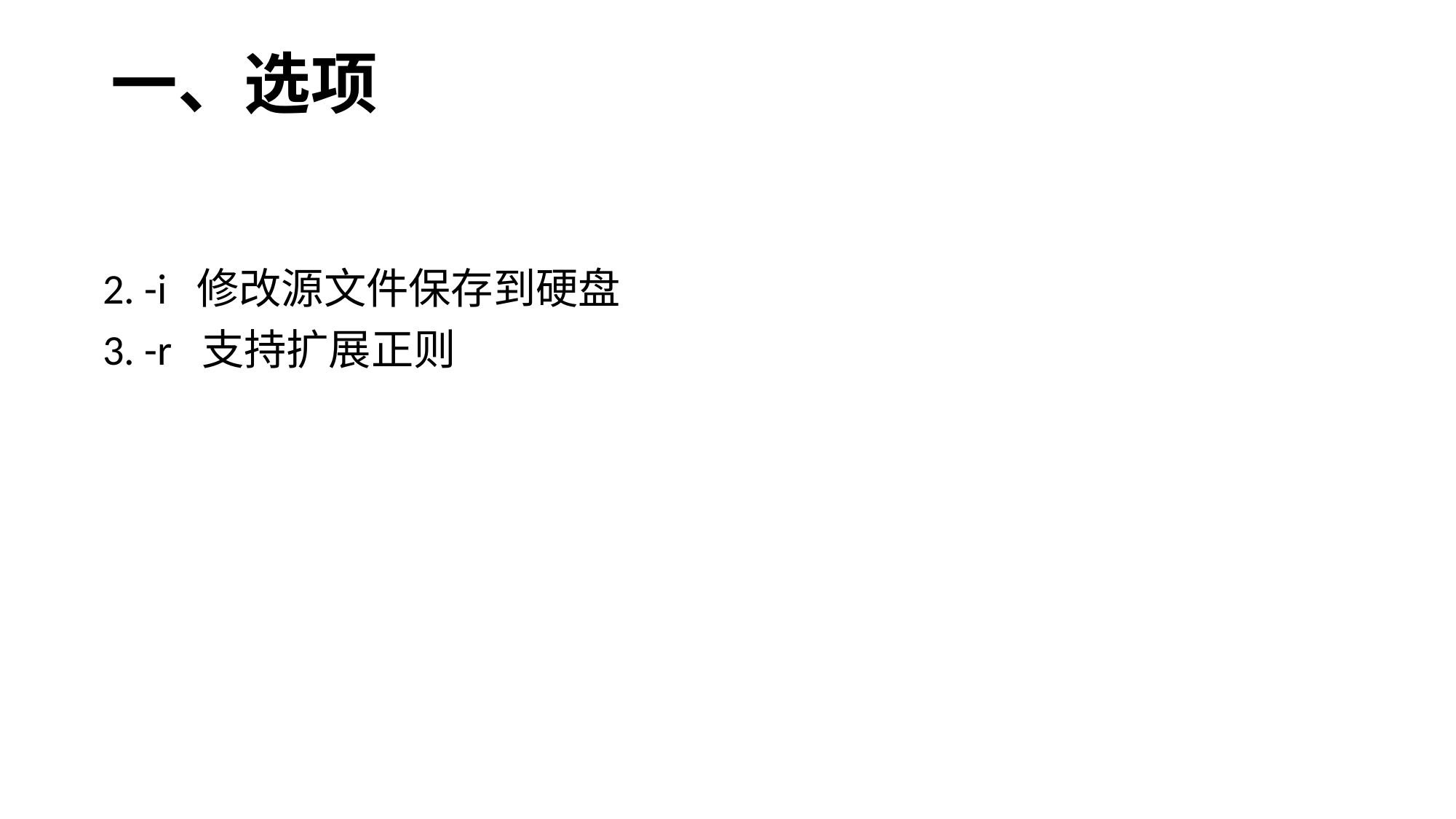

# 一、选项

2. -i  修改源文件保存到硬盘
3. -r  支持扩展正则